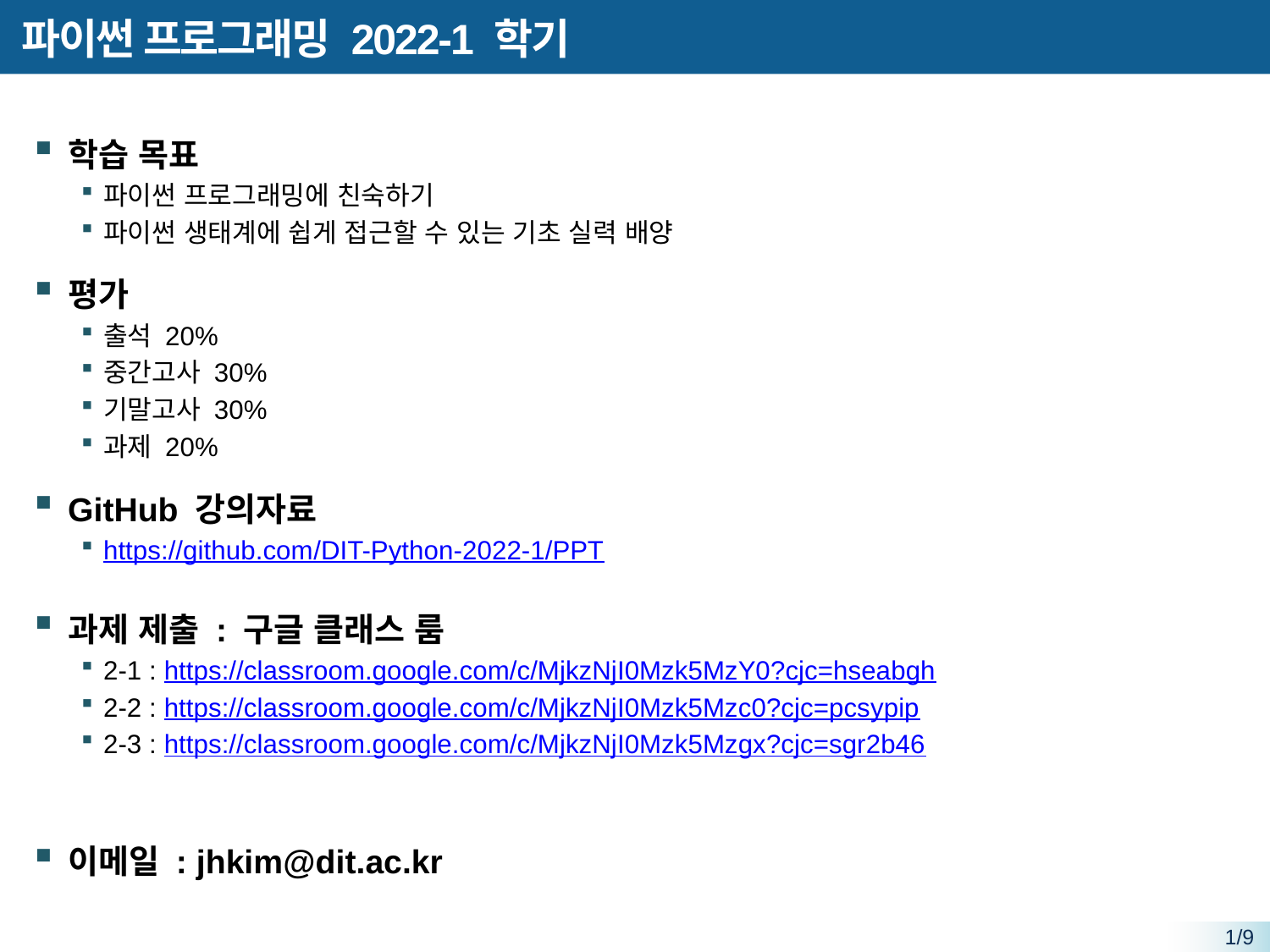

# 파이썬 프로그래밍 2022-1 학기
학습 목표
파이썬 프로그래밍에 친숙하기
파이썬 생태계에 쉽게 접근할 수 있는 기초 실력 배양
평가
출석 20%
중간고사 30%
기말고사 30%
과제 20%
GitHub 강의자료
https://github.com/DIT-Python-2022-1/PPT

과제 제출 : 구글 클래스 룸
2-1 : https://classroom.google.com/c/MjkzNjI0Mzk5MzY0?cjc=hseabgh
2-2 : https://classroom.google.com/c/MjkzNjI0Mzk5Mzc0?cjc=pcsypip
2-3 : https://classroom.google.com/c/MjkzNjI0Mzk5Mzgx?cjc=sgr2b46

이메일 : jhkim@dit.ac.kr